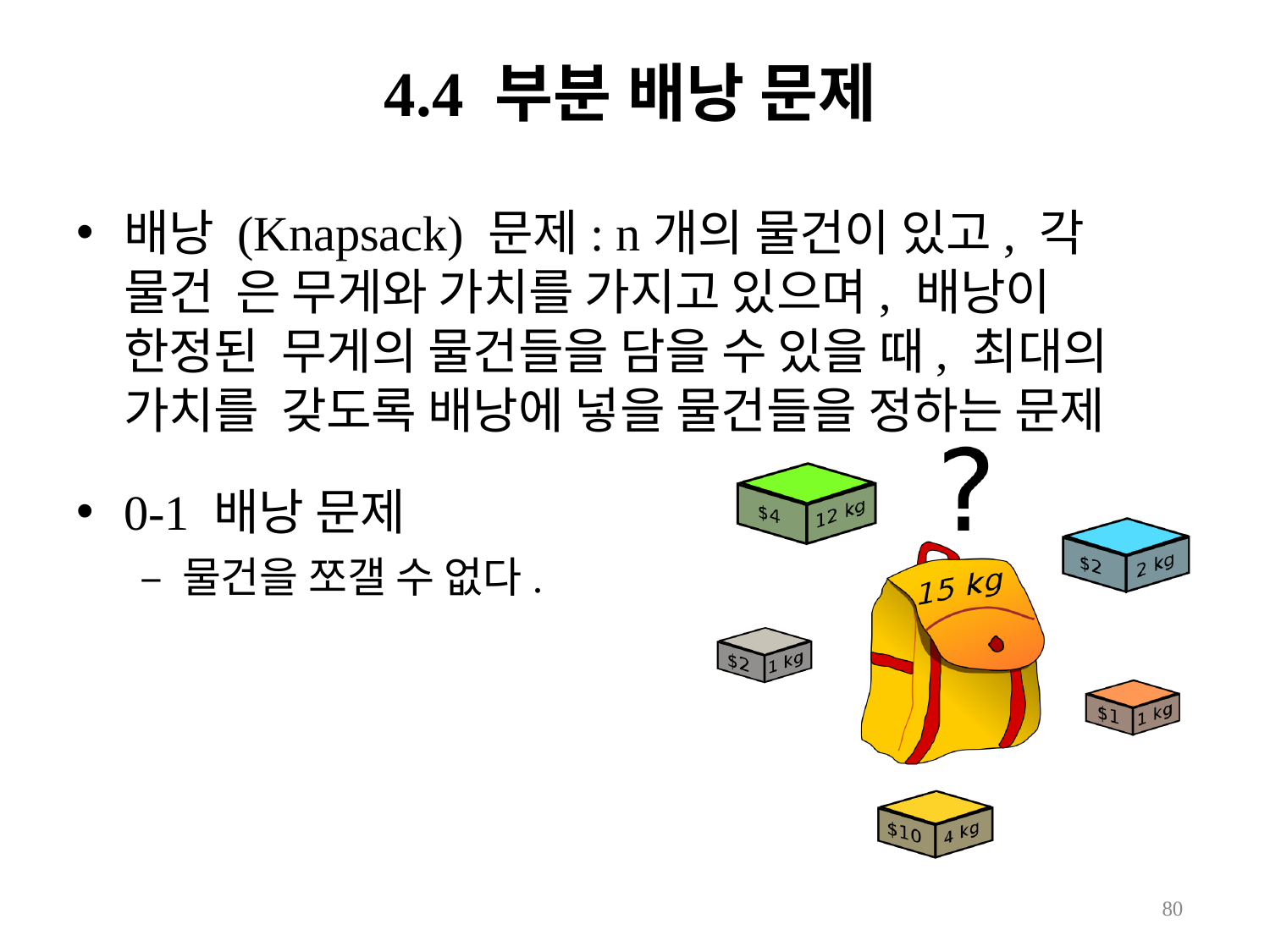

# 4.4 부분 배낭 문제
배낭 (Knapsack) 문제: n개의 물건이 있고, 각 물건  은 무게와 가치를 가지고 있으며, 배낭이 한정된  무게의 물건들을 담을 수 있을 때, 최대의 가치를  갖도록 배낭에 넣을 물건들을 정하는 문제
0-1 배낭 문제
– 물건을 쪼갤 수 없다.

80